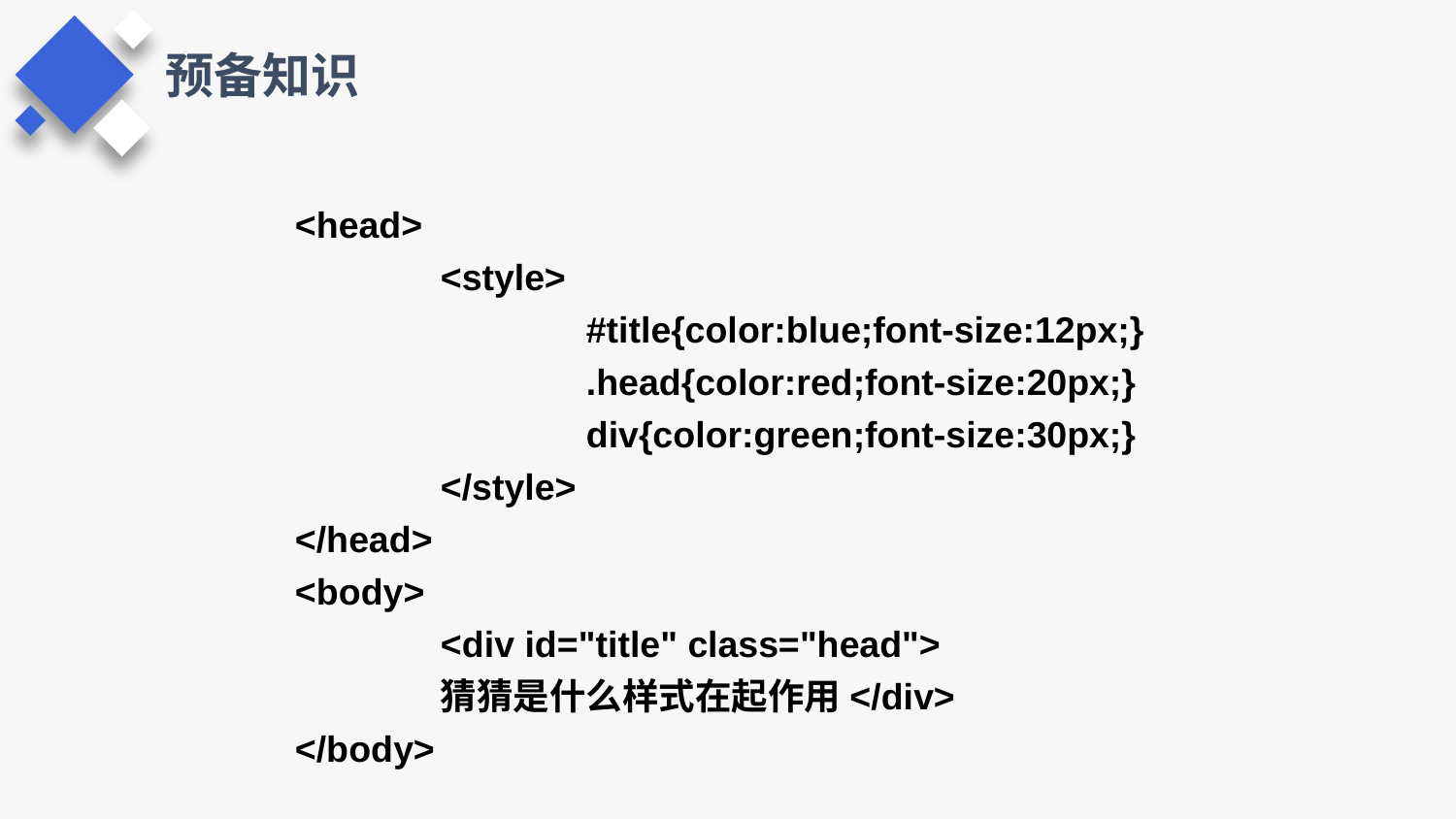

预备知识

<head>
	<style>
		#title{color:blue;font-size:12px;}
		.head{color:red;font-size:20px;}
		div{color:green;font-size:30px;}
	</style>
</head>
<body>
	<div id="title" class="head">
	猜猜是什么样式在起作用</div>
</body>